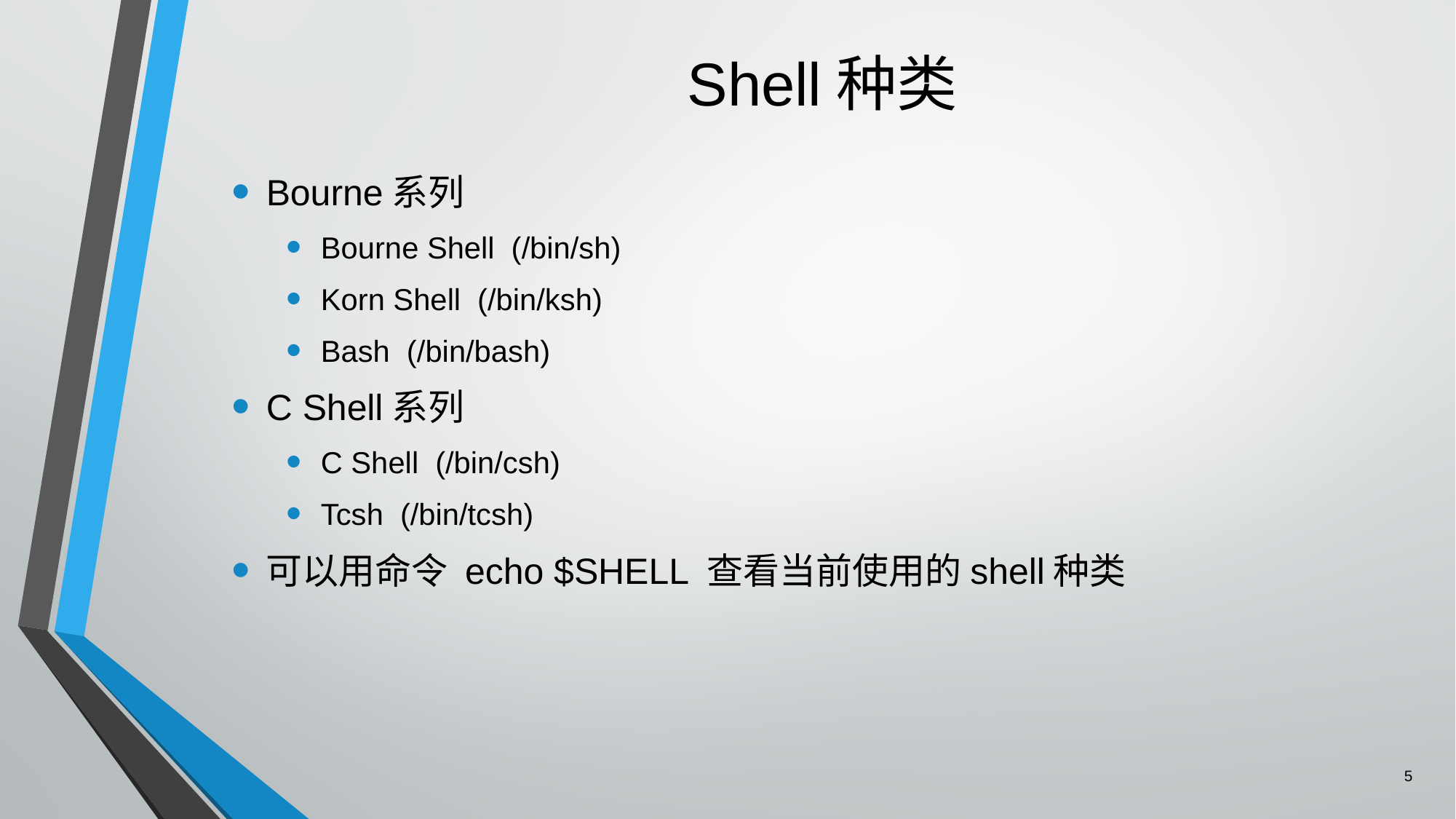

# Shell种类
Bourne系列
Bourne Shell  (/bin/sh)
Korn Shell  (/bin/ksh)
Bash  (/bin/bash)
C Shell系列
C Shell  (/bin/csh)
Tcsh  (/bin/tcsh)
可以用命令 echo $SHELL 查看当前使用的shell种类
5